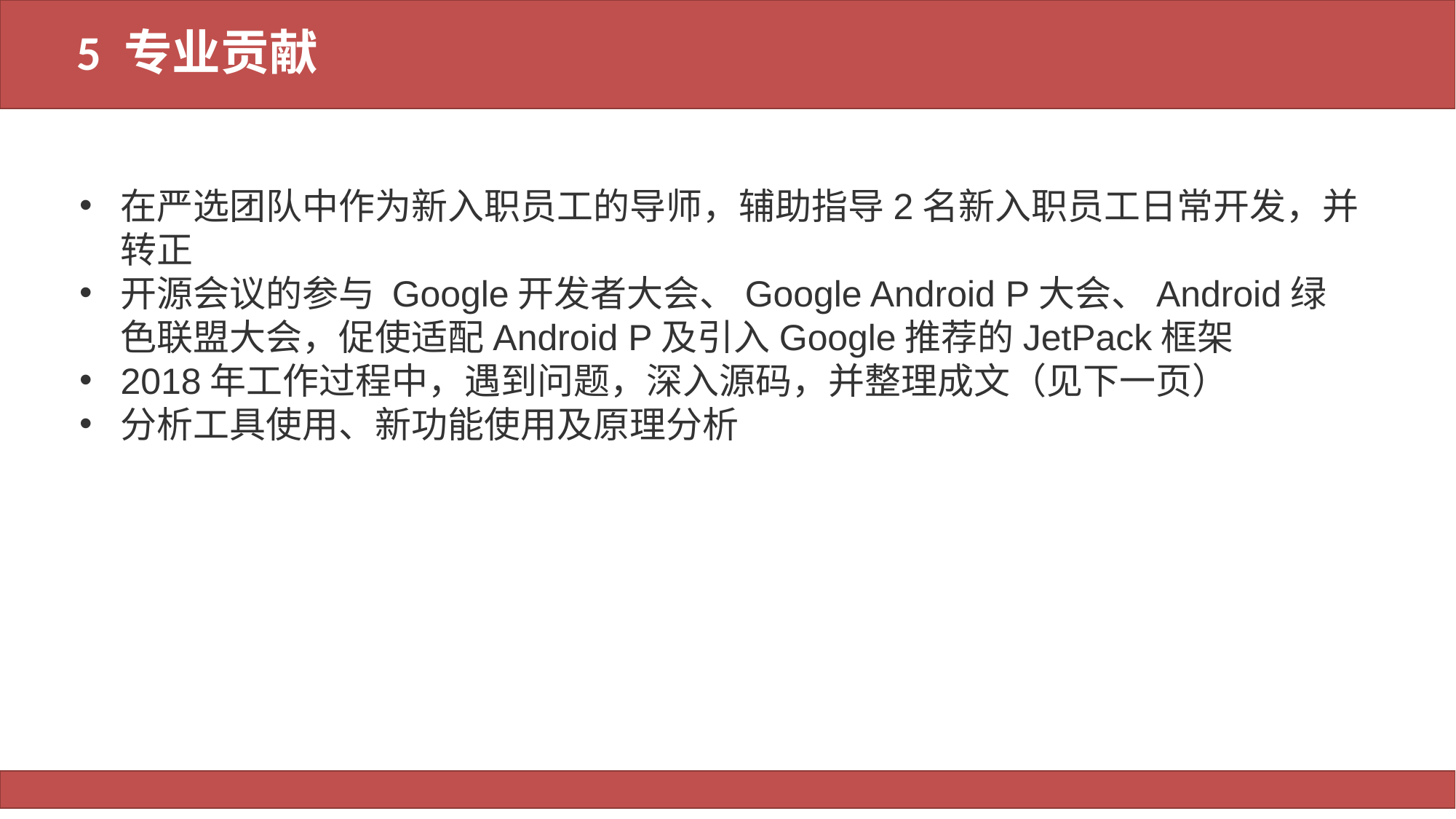

# 5 专业贡献

在严选团队中作为新入职员工的导师，辅助指导2名新入职员工日常开发，并转正
开源会议的参与 Google开发者大会、Google Android P大会、Android绿色联盟大会，促使适配Android P及引入Google推荐的JetPack框架
2018年工作过程中，遇到问题，深入源码，并整理成文（见下一页）
分析工具使用、新功能使用及原理分析